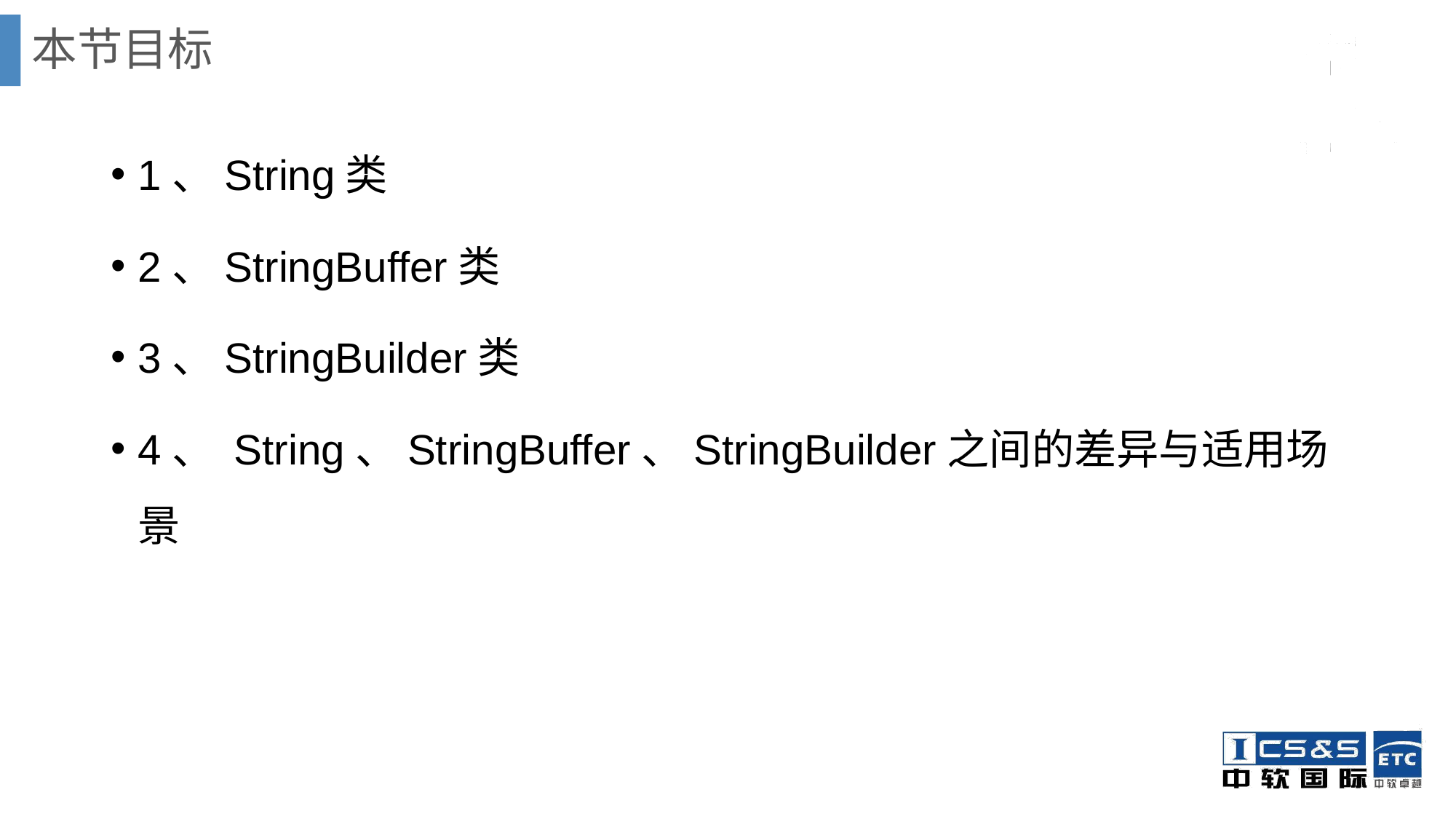

# 本节目标
1、String类
2、StringBuffer类
3、StringBuilder类
4、 String、StringBuffer、StringBuilder之间的差异与适用场景